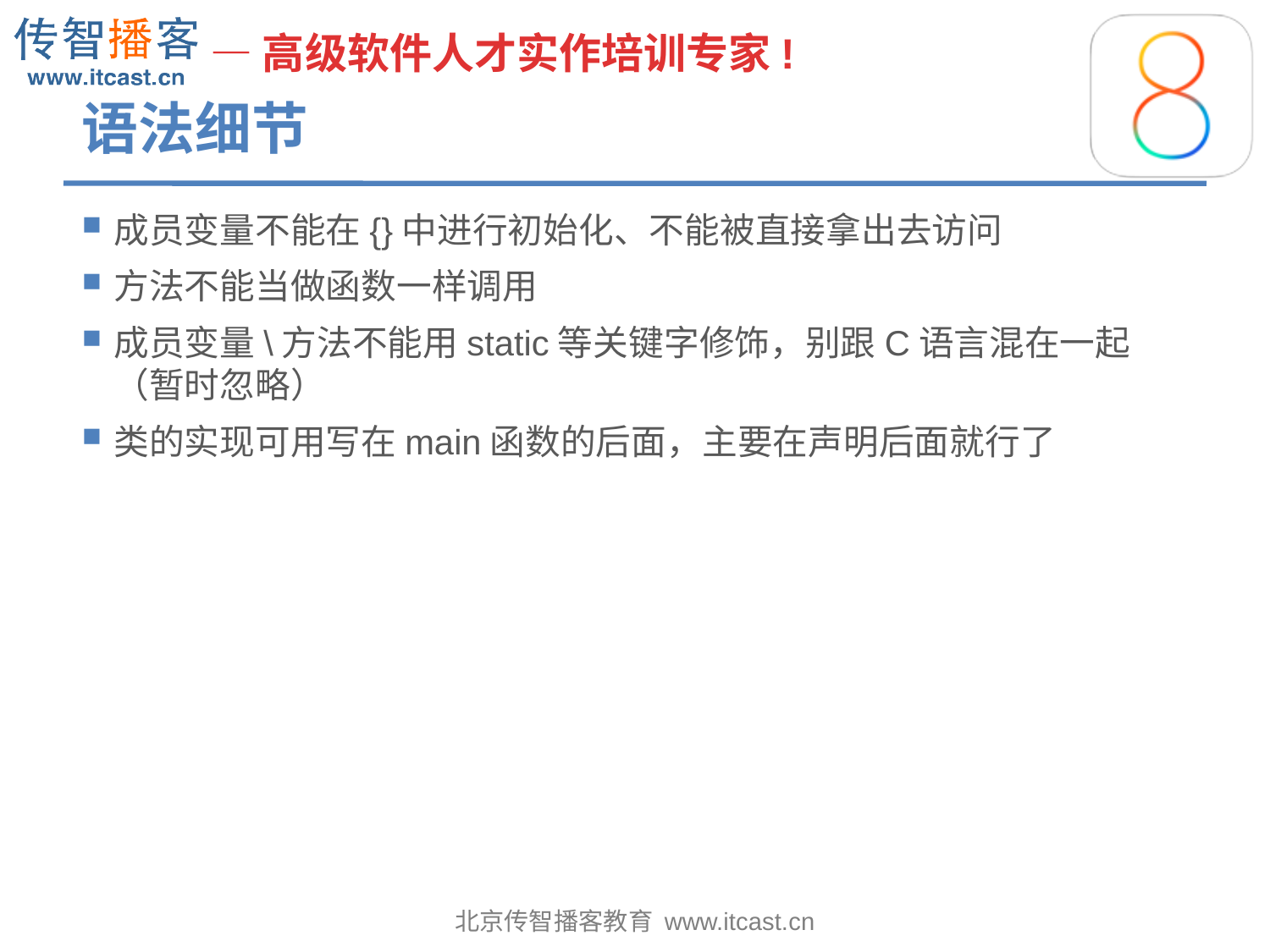

# 语法细节
成员变量不能在{}中进行初始化、不能被直接拿出去访问
方法不能当做函数一样调用
成员变量\方法不能用static等关键字修饰，别跟C语言混在一起（暂时忽略）
类的实现可用写在main函数的后面，主要在声明后面就行了